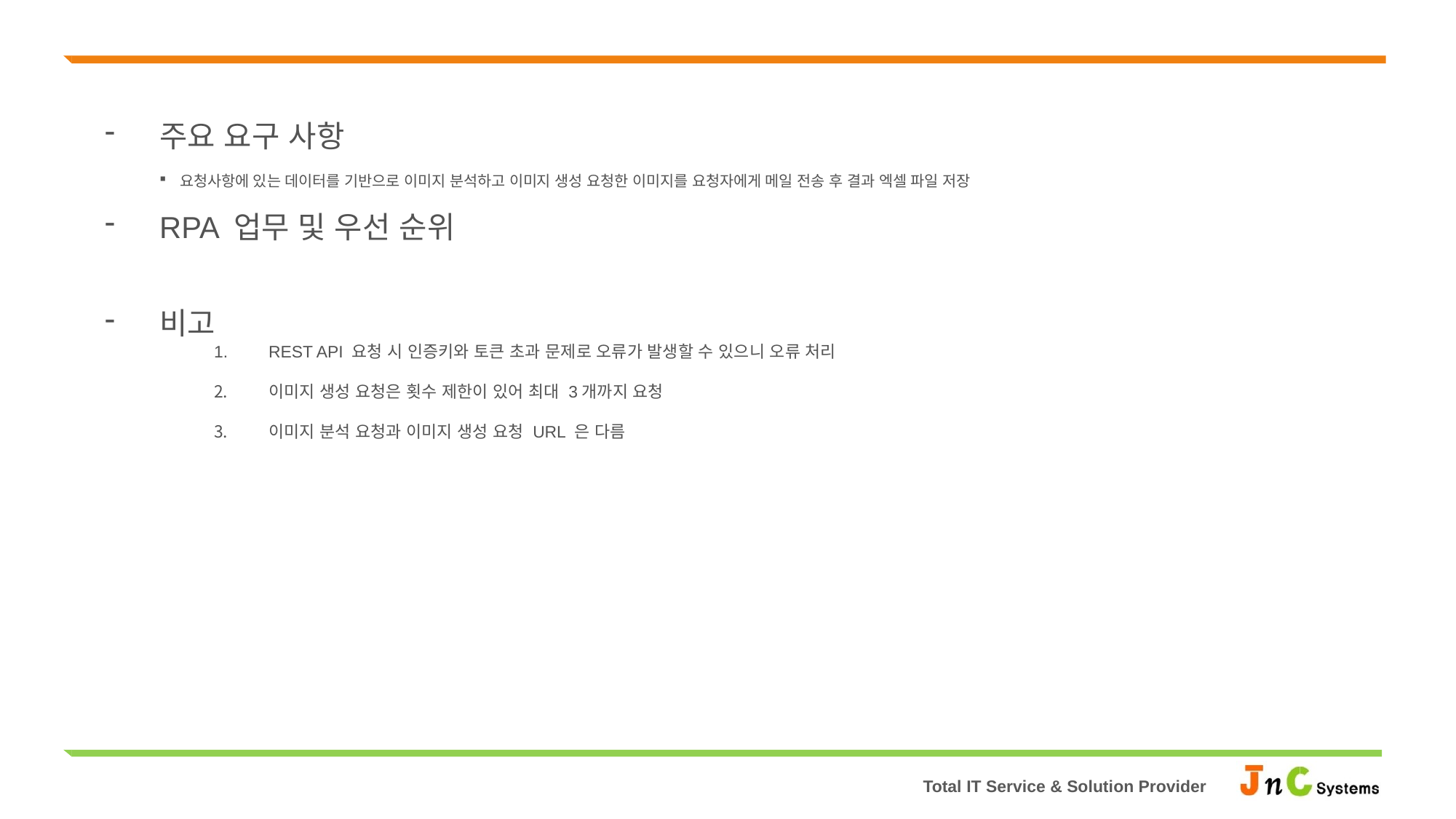

주요 요구 사항

요청사항에 있는 데이터를 기반으로 이미지 분석하고 이미지 생성 요청한 이미지를 요청자에게 메일 전송 후 결과 엑셀 파일 저장

RPA 업무 및 우선 순위

비고
REST API 요청 시 인증키와 토큰 초과 문제로 오류가 발생할 수 있으니 오류 처리
이미지 생성 요청은 횟수 제한이 있어 최대 3개까지 요청

이미지 분석 요청과 이미지 생성 요청 URL 은 다름